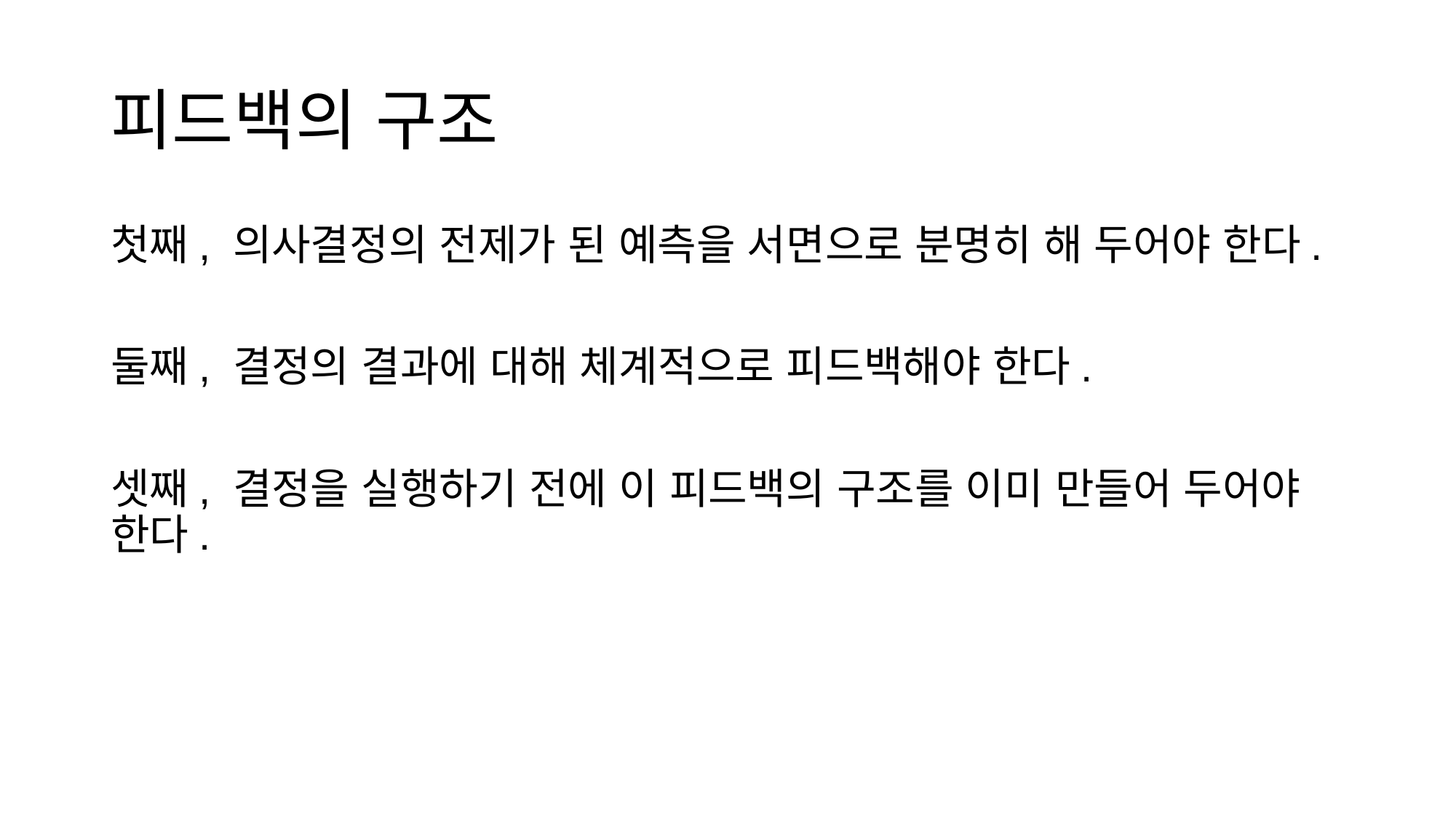

# 피드백의 구조
첫째, 의사결정의 전제가 된 예측을 서면으로 분명히 해 두어야 한다.

둘째, 결정의 결과에 대해 체계적으로 피드백해야 한다.

셋째, 결정을 실행하기 전에 이 피드백의 구조를 이미 만들어 두어야 한다.